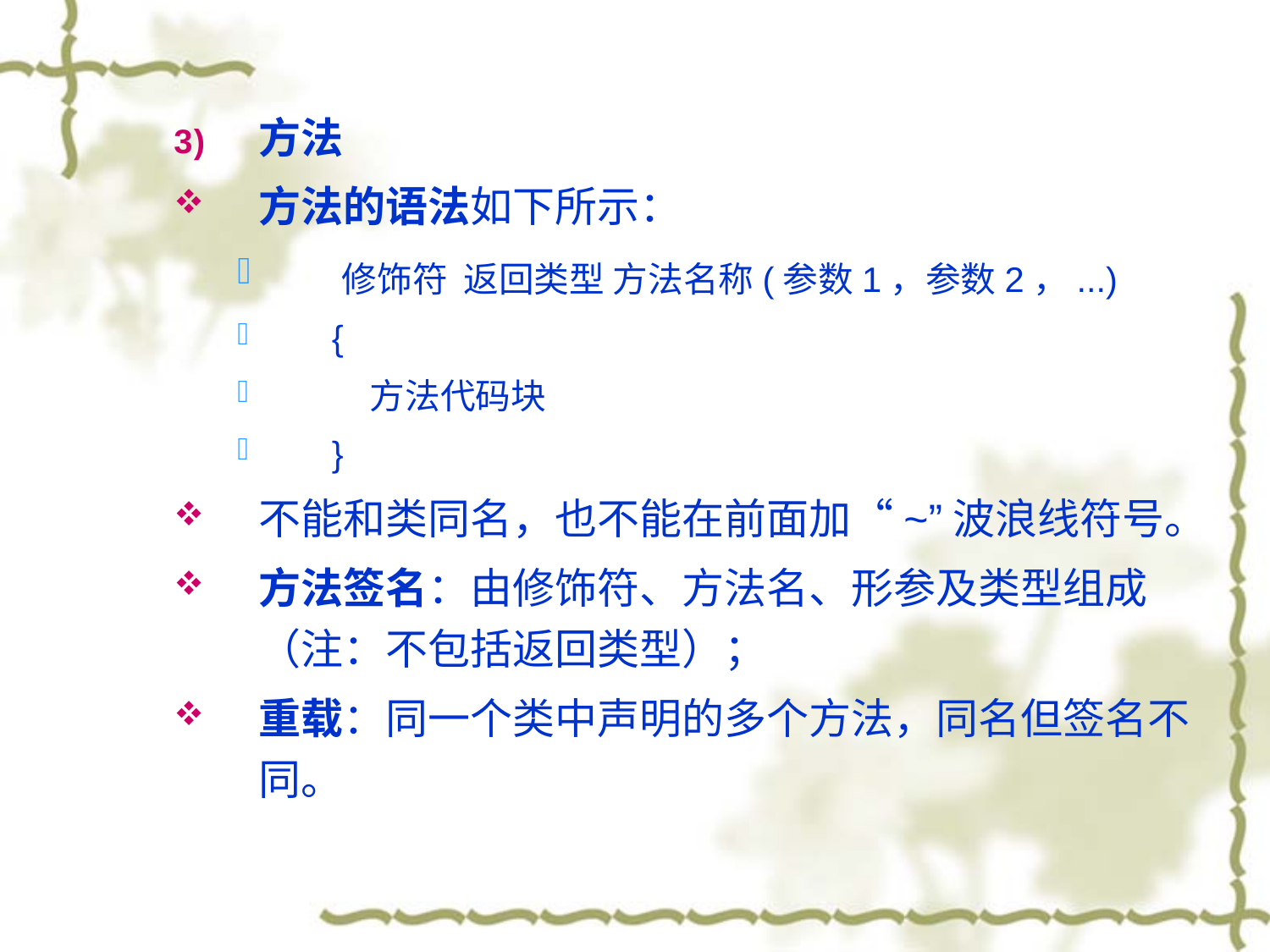

方法
方法的语法如下所示：
 修饰符  返回类型 方法名称(参数1，参数2，...)
 {
     方法代码块
 }
不能和类同名，也不能在前面加“~”波浪线符号。
方法签名：由修饰符、方法名、形参及类型组成（注：不包括返回类型）；
重载：同一个类中声明的多个方法，同名但签名不同。